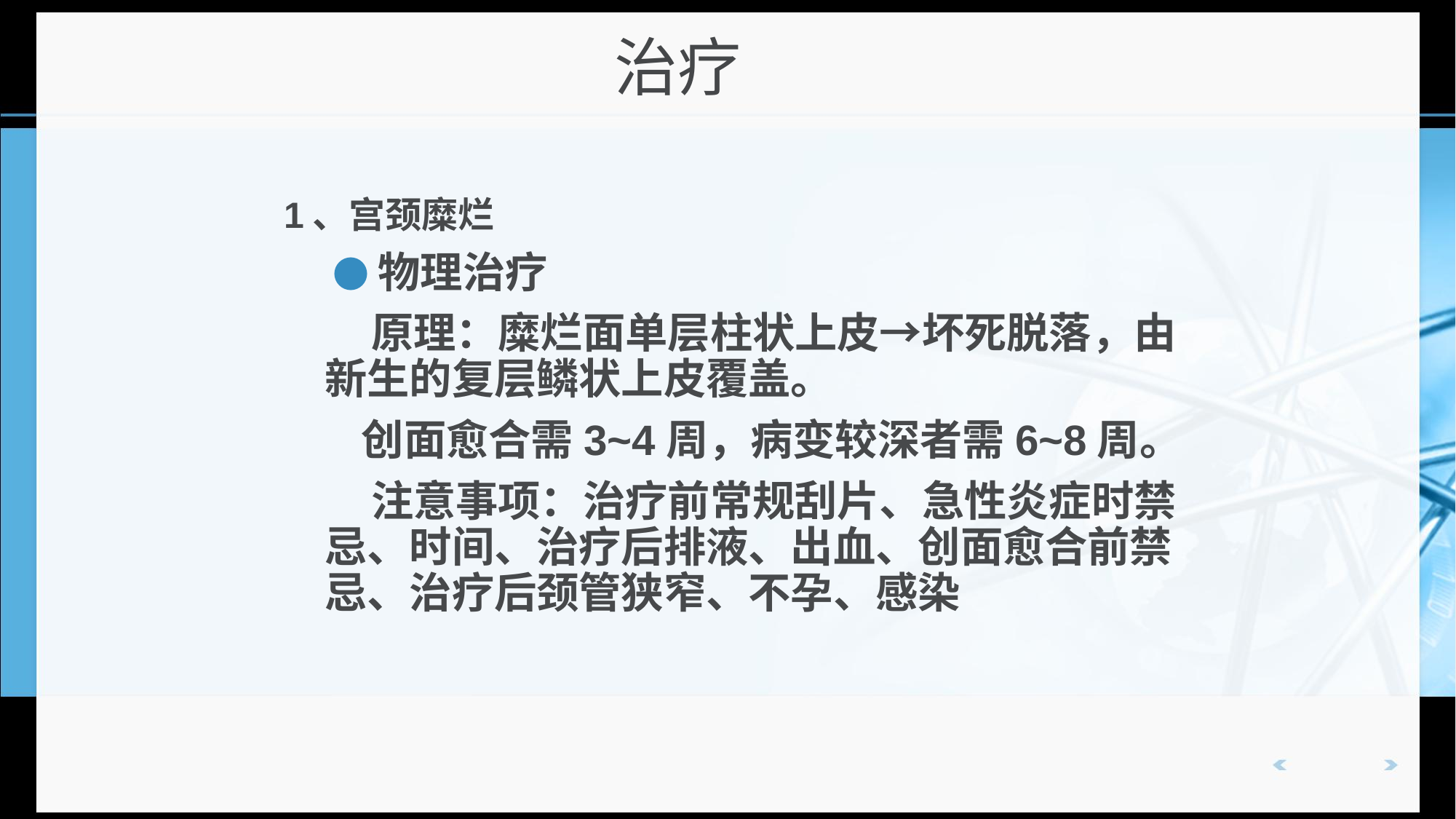

# 治疗
1、宫颈糜烂
      ●物理治疗
        原理：糜烂面单层柱状上皮→坏死脱落，由新生的复层鳞状上皮覆盖。
       创面愈合需3~4周，病变较深者需6~8周。
        注意事项：治疗前常规刮片、急性炎症时禁忌、时间、治疗后排液、出血、创面愈合前禁忌、治疗后颈管狭窄、不孕、感染